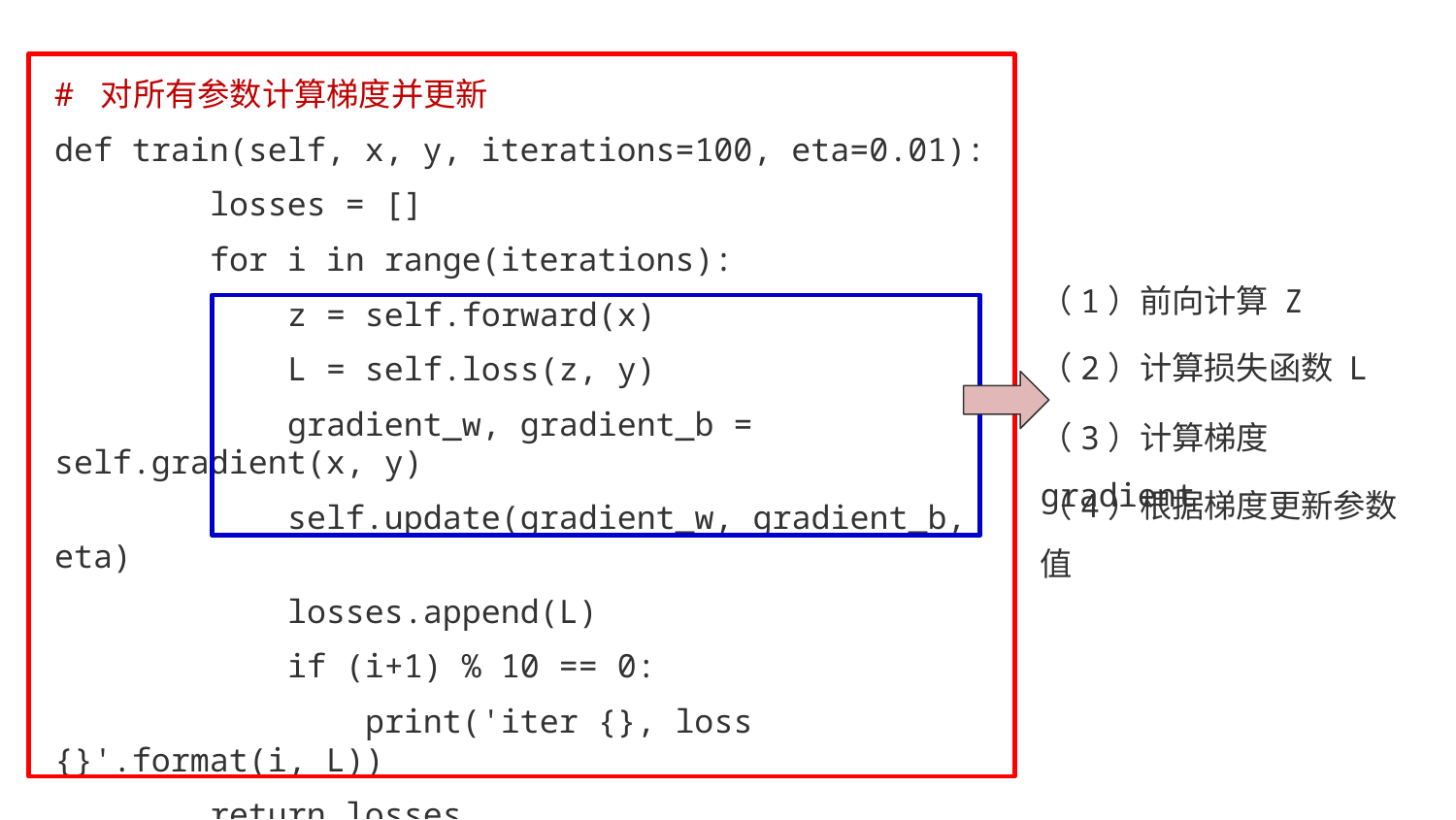

# 对所有参数计算梯度并更新
def train(self, x, y, iterations=100, eta=0.01):
        losses = []
        for i in range(iterations):
            z = self.forward(x)
            L = self.loss(z, y)
            gradient_w, gradient_b = self.gradient(x, y)
            self.update(gradient_w, gradient_b, eta)
            losses.append(L)
            if (i+1) % 10 == 0:
                print('iter {}, loss {}'.format(i, L))
        return losses
（1）前向计算 Z

（2）计算损失函数 L

（3）计算梯度 gradient
（4）根据梯度更新参数值